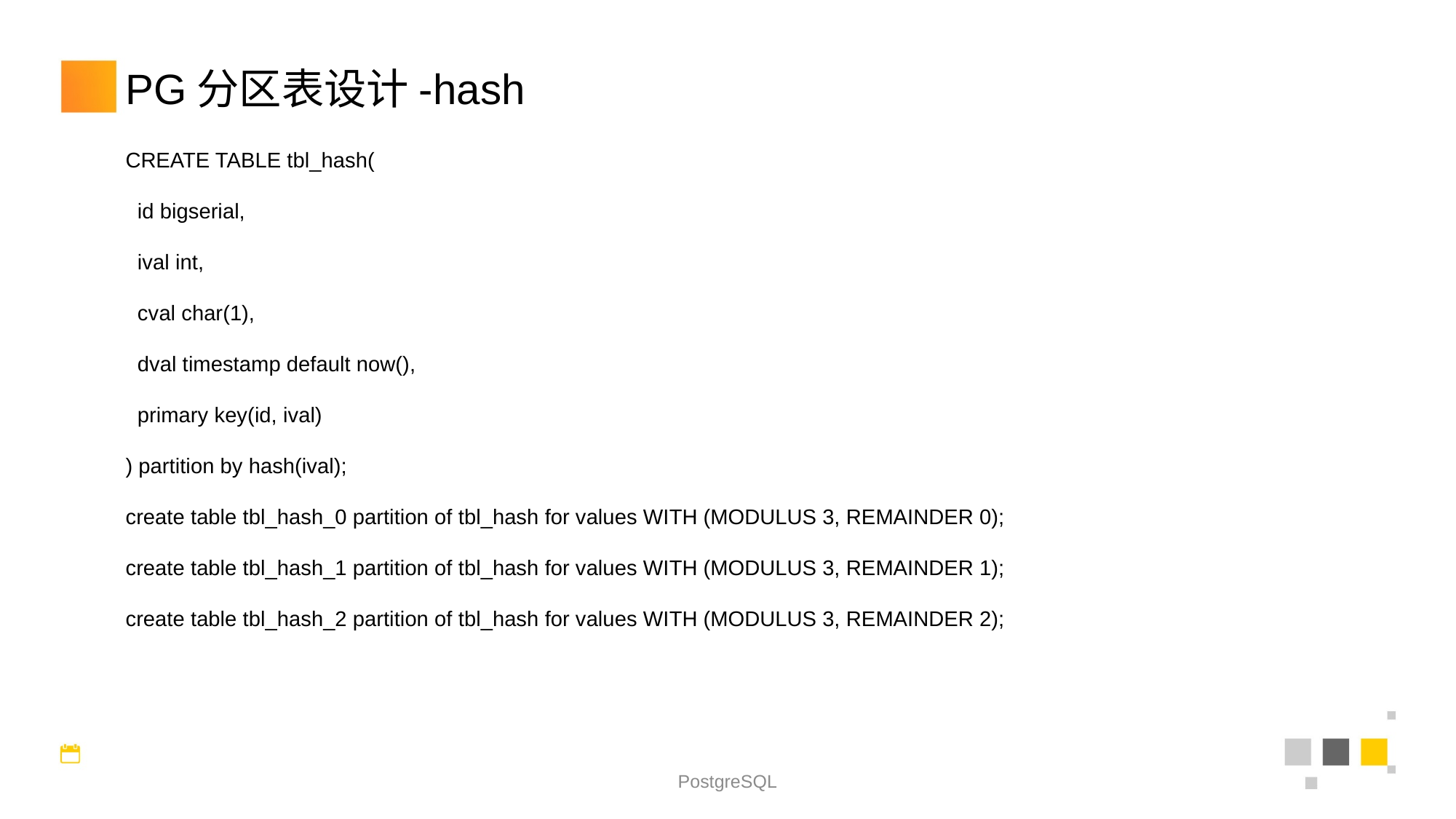

PG分区表设计-hash
CREATE TABLE tbl_hash(
  id bigserial,
  ival int,
  cval char(1),
  dval timestamp default now(),
  primary key(id, ival)
) partition by hash(ival);
create table tbl_hash_0 partition of tbl_hash for values WITH (MODULUS 3, REMAINDER 0);
create table tbl_hash_1 partition of tbl_hash for values WITH (MODULUS 3, REMAINDER 1);
create table tbl_hash_2 partition of tbl_hash for values WITH (MODULUS 3, REMAINDER 2);

PostgreSQL
9